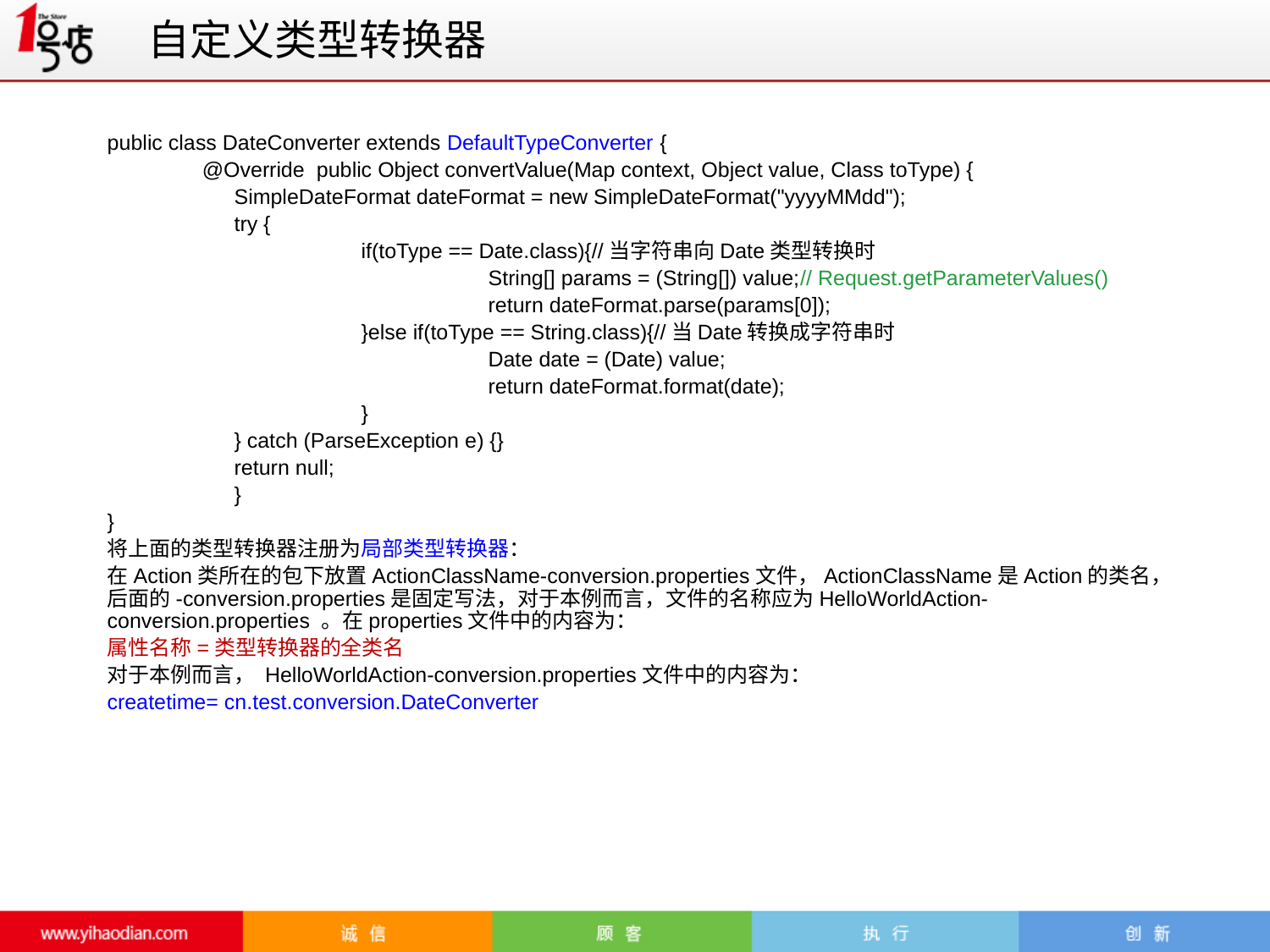

# 自定义类型转换器
public class DateConverter extends DefaultTypeConverter {
                @Override  public Object convertValue(Map context, Object value, Class toType) {
	SimpleDateFormat dateFormat = new SimpleDateFormat("yyyyMMdd");
	try {
		if(toType == Date.class){//当字符串向Date类型转换时
			String[] params = (String[]) value;// Request.getParameterValues()
			return dateFormat.parse(params[0]);
		}else if(toType == String.class){//当Date转换成字符串时
			Date date = (Date) value;
			return dateFormat.format(date);
		}
	} catch (ParseException e) {}
	return null;
	}
}
将上面的类型转换器注册为局部类型转换器：
在Action类所在的包下放置ActionClassName-conversion.properties文件，ActionClassName是Action的类名，后面的-conversion.properties是固定写法，对于本例而言，文件的名称应为HelloWorldAction-conversion.properties 。在properties文件中的内容为：
属性名称=类型转换器的全类名
对于本例而言， HelloWorldAction-conversion.properties文件中的内容为：
createtime= cn.test.conversion.DateConverter